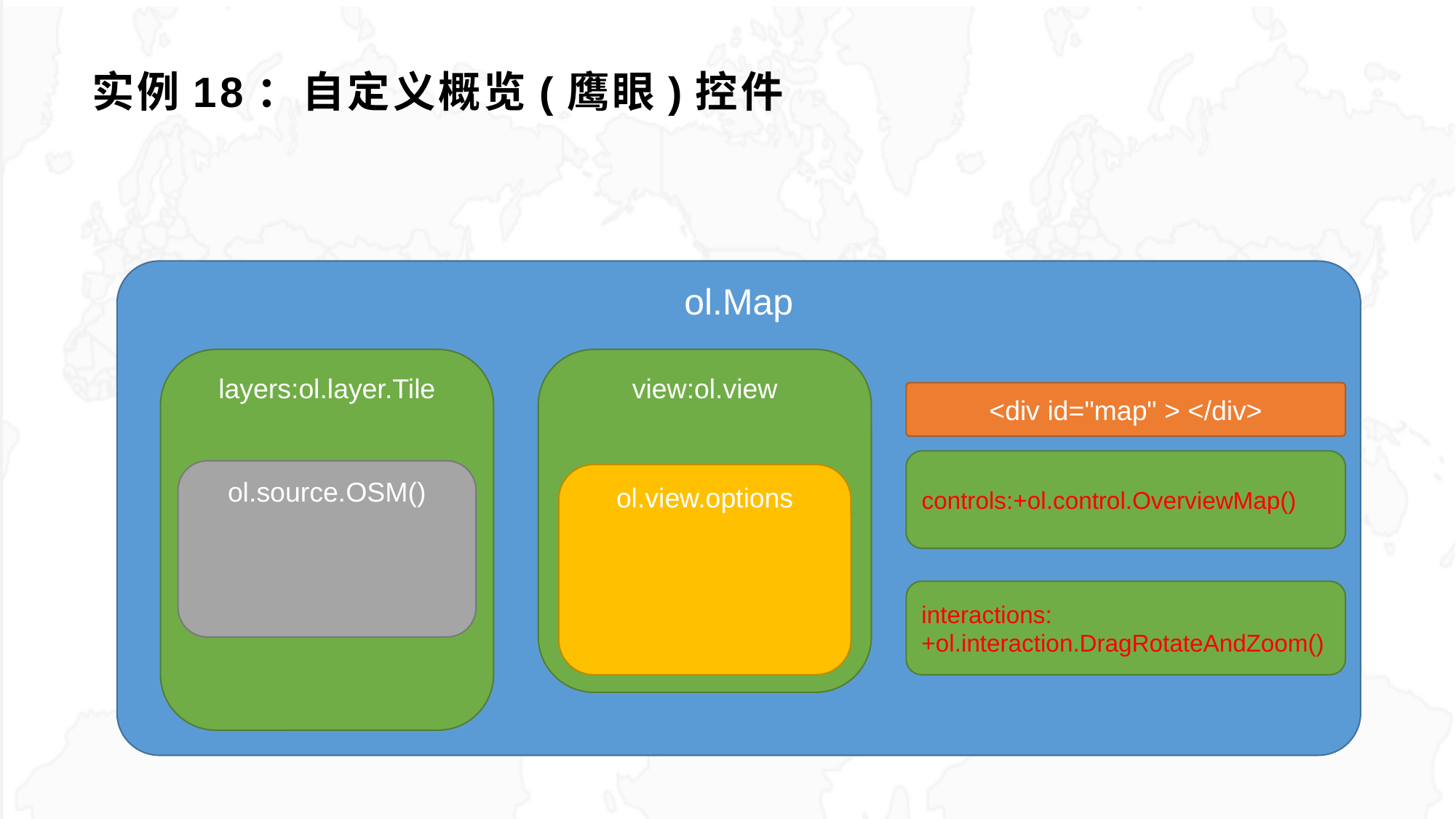

# 实例18：自定义概览(鹰眼)控件
ol.Map
layers:ol.layer.Tile
view:ol.view
<div id="map" > </div>
ol.view.options
controls:+ol.control.OverviewMap()
ol.source.OSM()
ol.view.options
interactions:+ol.interaction.DragRotateAndZoom()